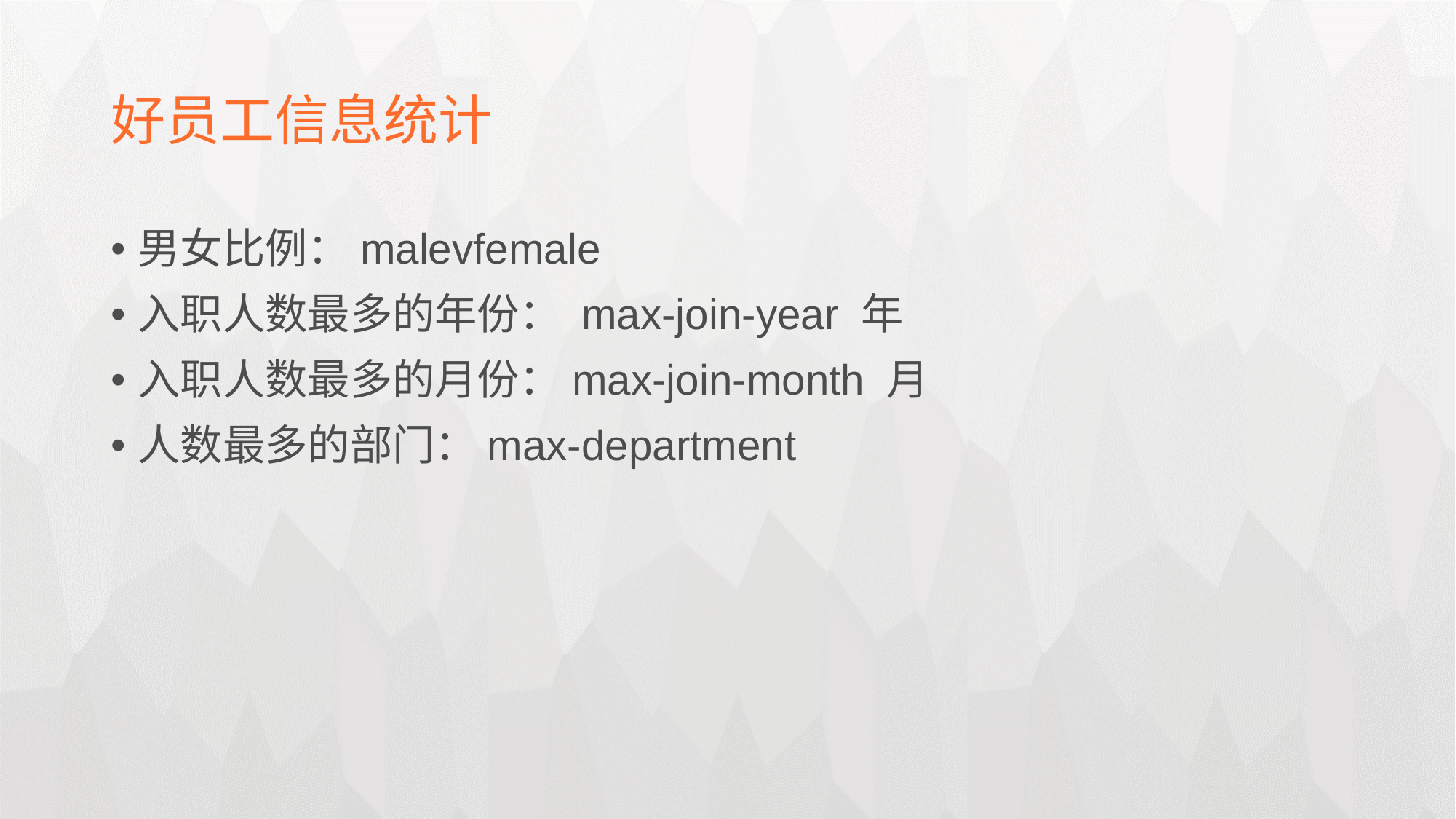

好员工信息统计
男女比例：malevfemale
入职人数最多的年份： max-join-year 年
入职人数最多的月份：max-join-month 月
人数最多的部门：max-department